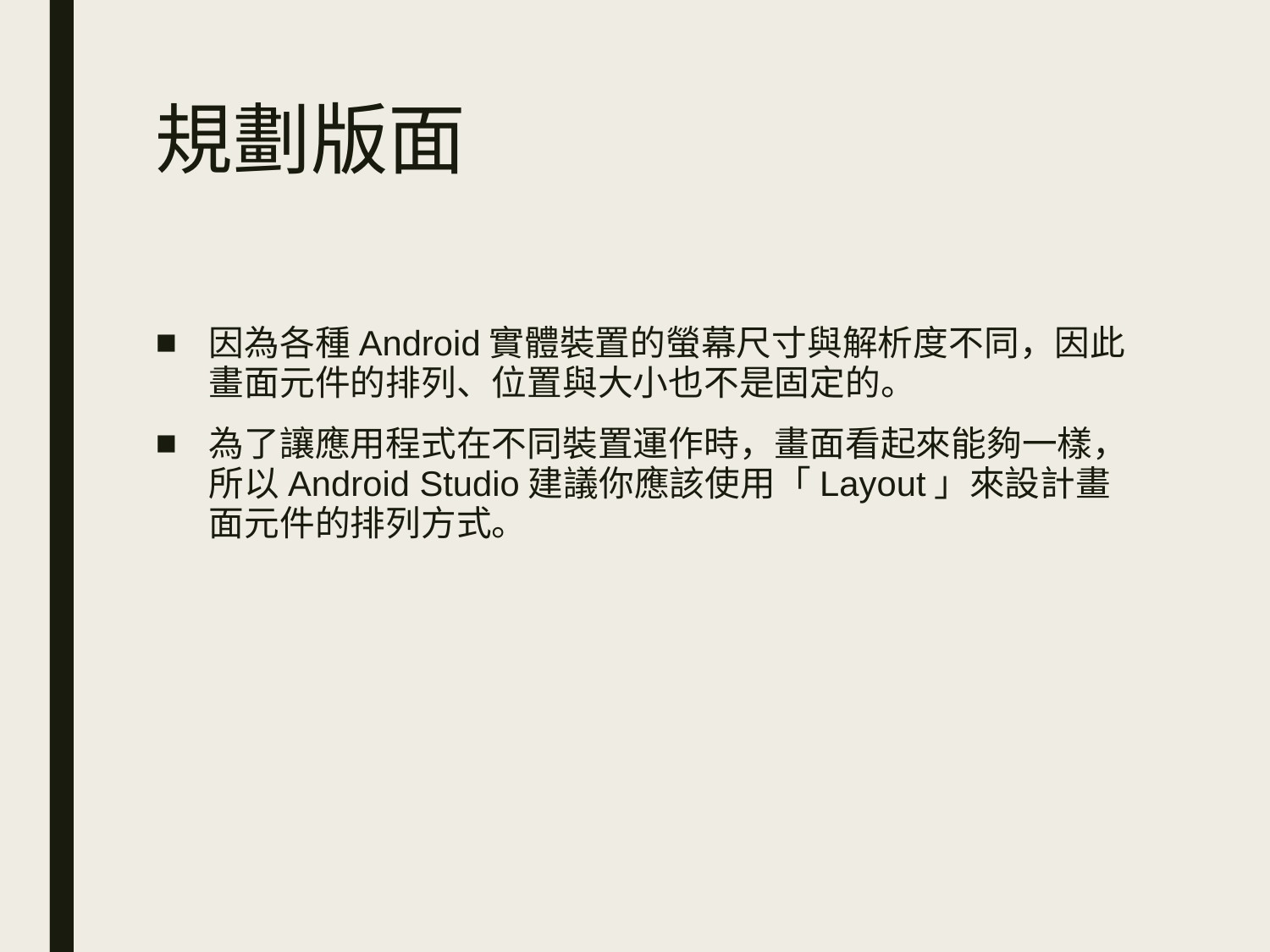

# 規劃版面
因為各種Android實體裝置的螢幕尺寸與解析度不同，因此畫面元件的排列、位置與大小也不是固定的。
為了讓應用程式在不同裝置運作時，畫面看起來能夠一樣，所以Android Studio建議你應該使用「Layout」來設計畫面元件的排列方式。